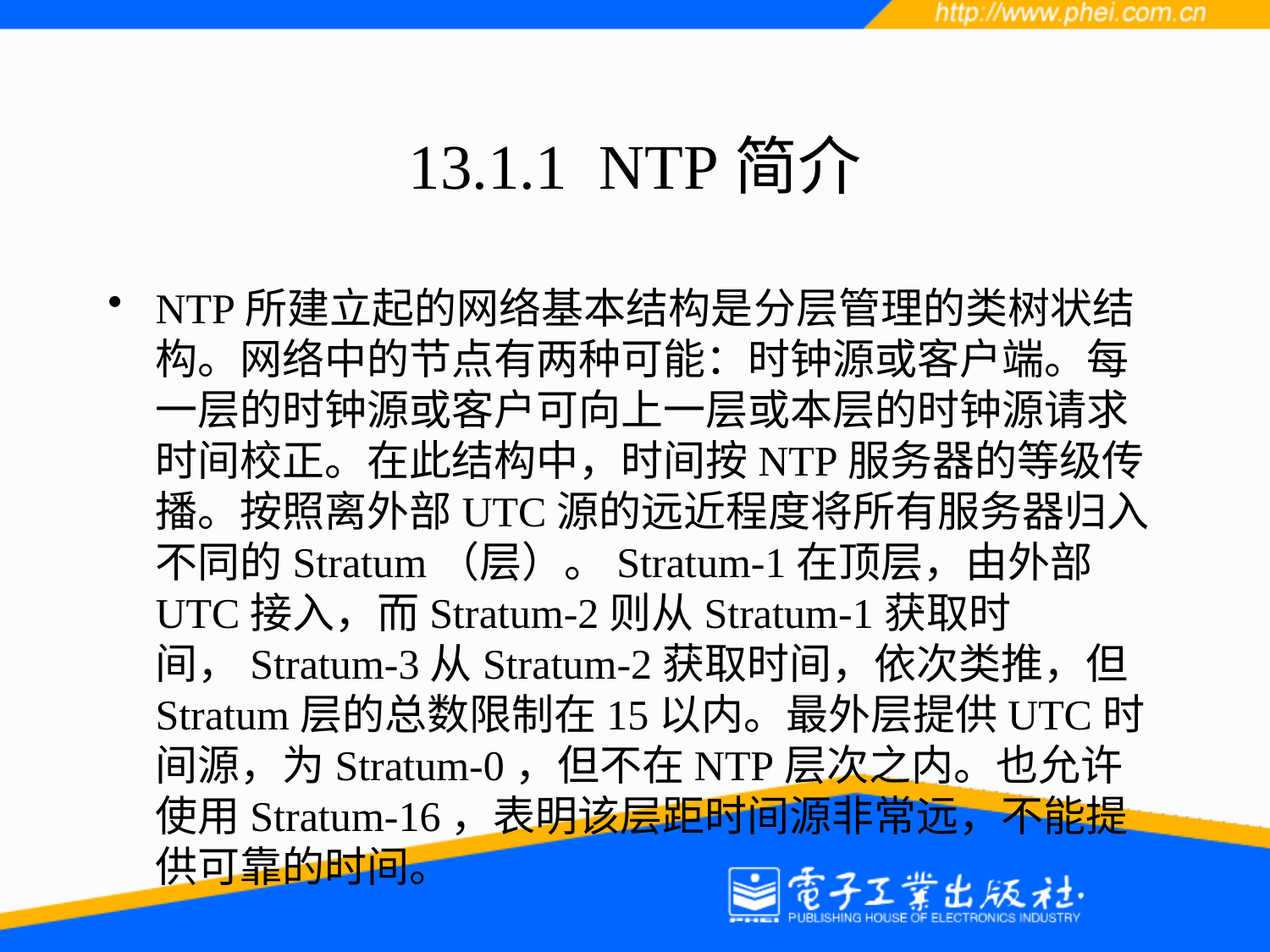

# 13.1.1  NTP简介
NTP所建立起的网络基本结构是分层管理的类树状结构。网络中的节点有两种可能：时钟源或客户端。每一层的时钟源或客户可向上一层或本层的时钟源请求时间校正。在此结构中，时间按NTP服务器的等级传播。按照离外部UTC源的远近程度将所有服务器归入不同的Stratum（层）。Stratum-1在顶层，由外部UTC接入，而Stratum-2则从Stratum-1获取时间，Stratum-3从Stratum-2获取时间，依次类推，但Stratum层的总数限制在15以内。最外层提供UTC时间源，为Stratum-0，但不在NTP层次之内。也允许使用Stratum-16，表明该层距时间源非常远，不能提供可靠的时间。